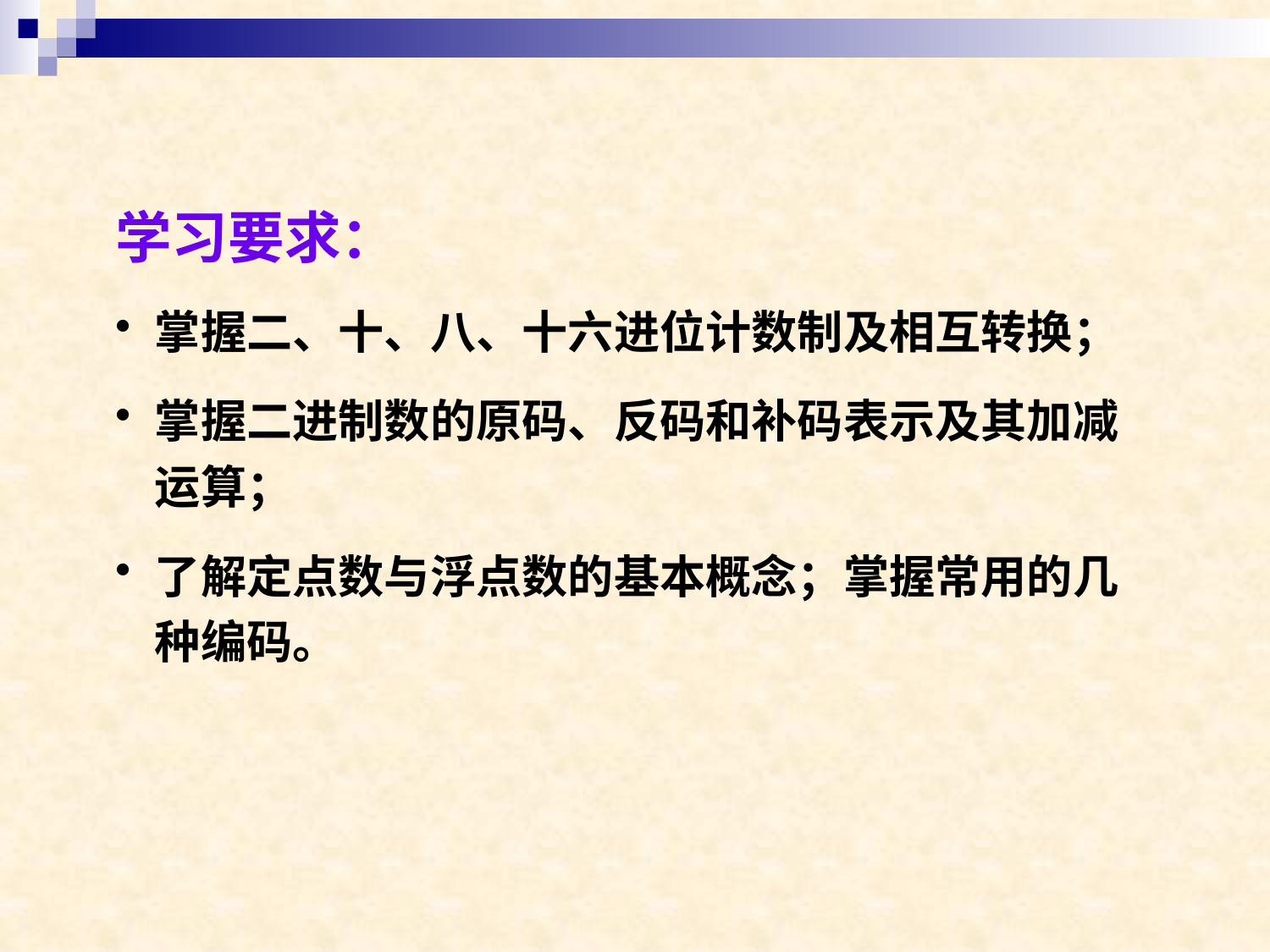

学习要求：
掌握二、十、八、十六进位计数制及相互转换；
掌握二进制数的原码、反码和补码表示及其加减运算；
了解定点数与浮点数的基本概念；掌握常用的几种编码。